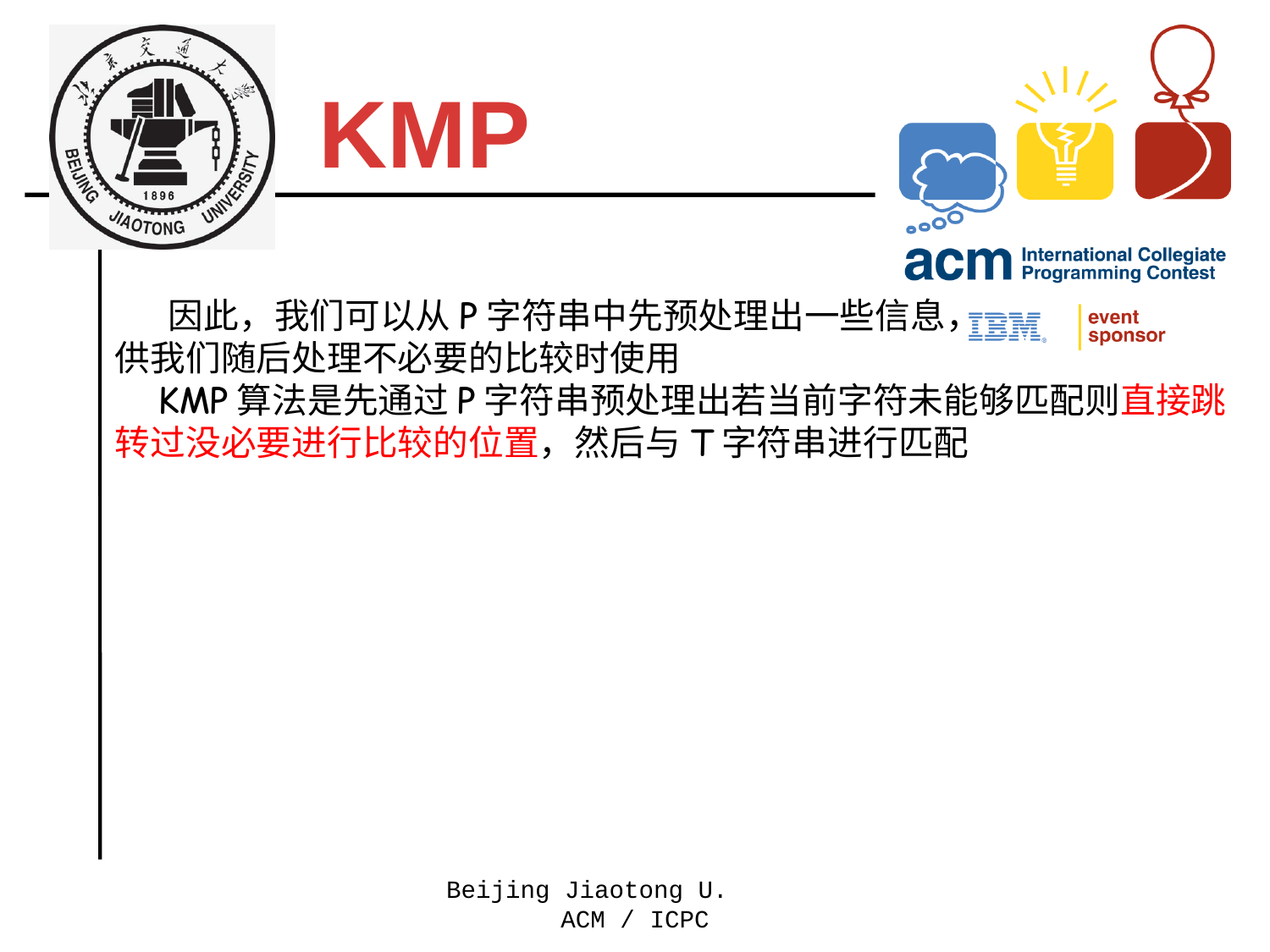

KMP
    因此，我们可以从P字符串中先预处理出一些信息，
供我们随后处理不必要的比较时使用
    KMP算法是先通过P字符串预处理出若当前字符未能够匹配则直接跳转过没必要进行比较的位置，然后与T字符串进行匹配